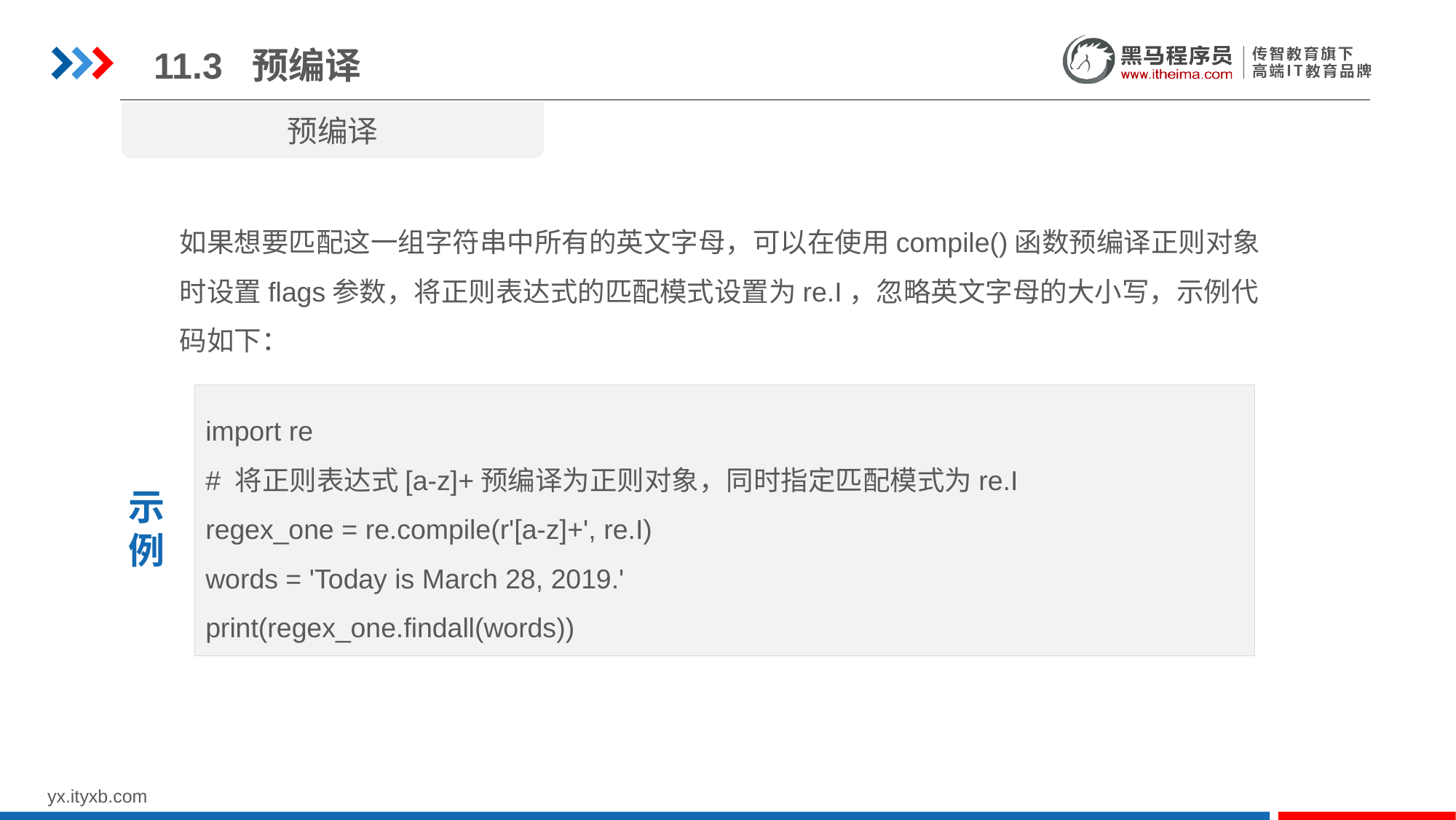

11.3  预编译

预编译
如果想要匹配这一组字符串中所有的英文字母，可以在使用compile()函数预编译正则对象时设置flags参数，将正则表达式的匹配模式设置为re.I，忽略英文字母的大小写，示例代码如下：
import re
# 将正则表达式[a-z]+预编译为正则对象，同时指定匹配模式为re.I
regex_one = re.compile(r'[a-z]+', re.I)
words = 'Today is March 28, 2019.'
print(regex_one.findall(words))
示
例